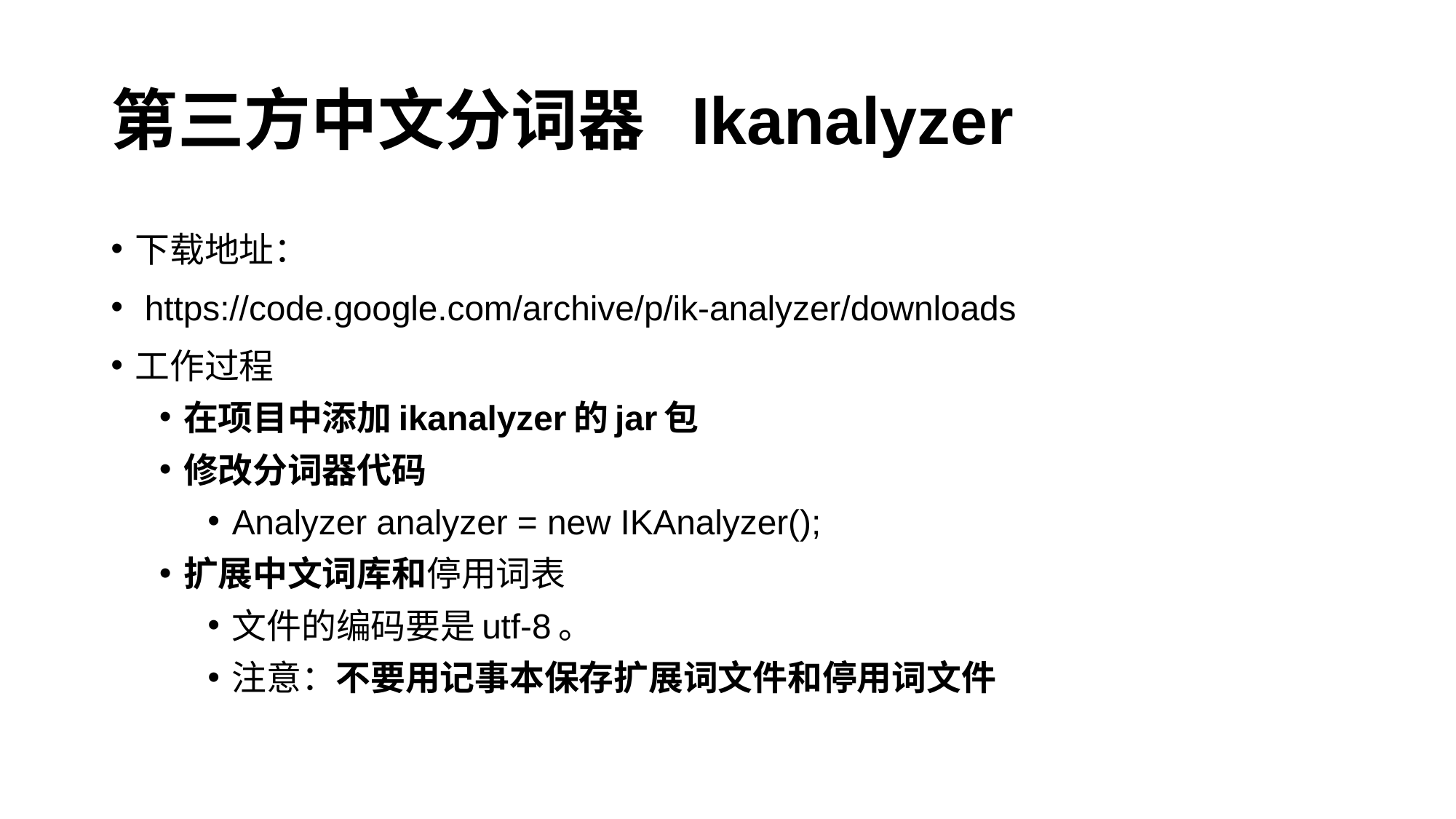

# 第三方中文分词器  Ikanalyzer
下载地址：
 https://code.google.com/archive/p/ik-analyzer/downloads
工作过程
在项目中添加ikanalyzer的jar包
修改分词器代码
Analyzer analyzer = new IKAnalyzer();
扩展中文词库和停用词表
文件的编码要是utf-8。
注意：不要用记事本保存扩展词文件和停用词文件